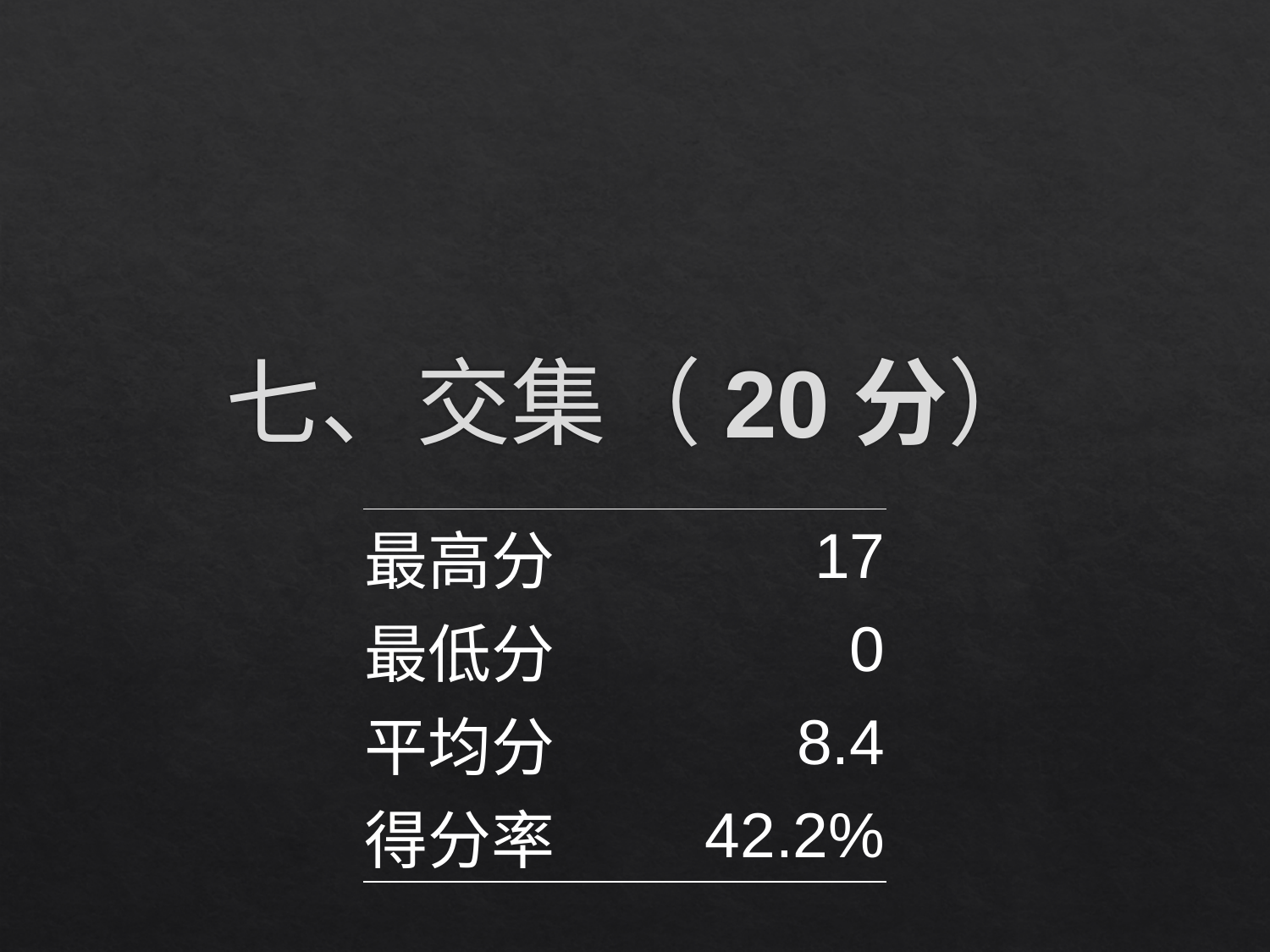

# 七、交集（20分）
| 最高分 | 17 |
| --- | --- |
| 最低分 | 0 |
| 平均分 | 8.4 |
| 得分率 | 42.2% |